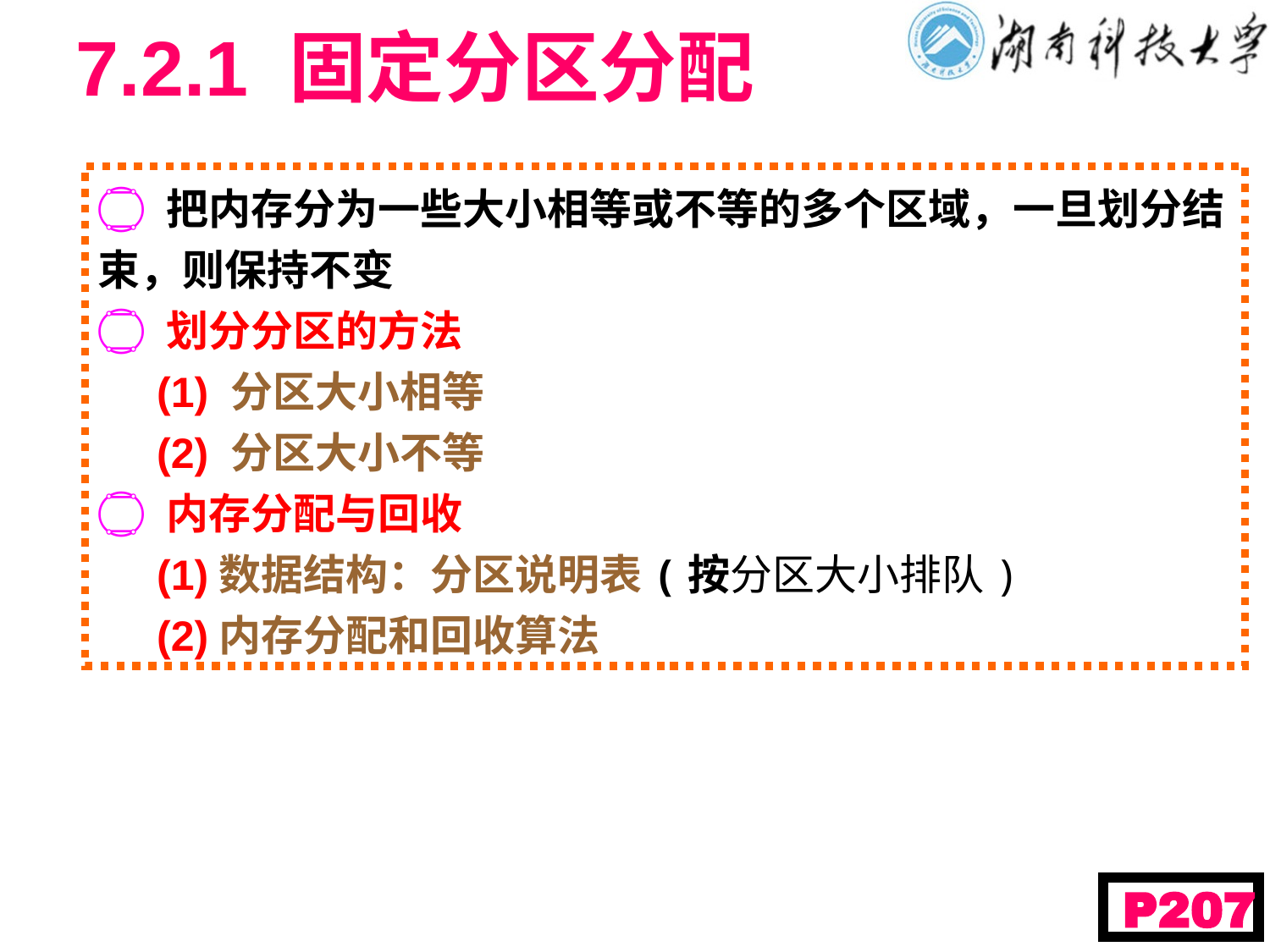

# 7.2.1 固定分区分配
۝ 把内存分为一些大小相等或不等的多个区域，一旦划分结束，则保持不变
۝ 划分分区的方法
     (1) 分区大小相等
     (2) 分区大小不等
۝ 内存分配与回收
     (1)数据结构：分区说明表(按分区大小排队)
     (2)内存分配和回收算法
 P207